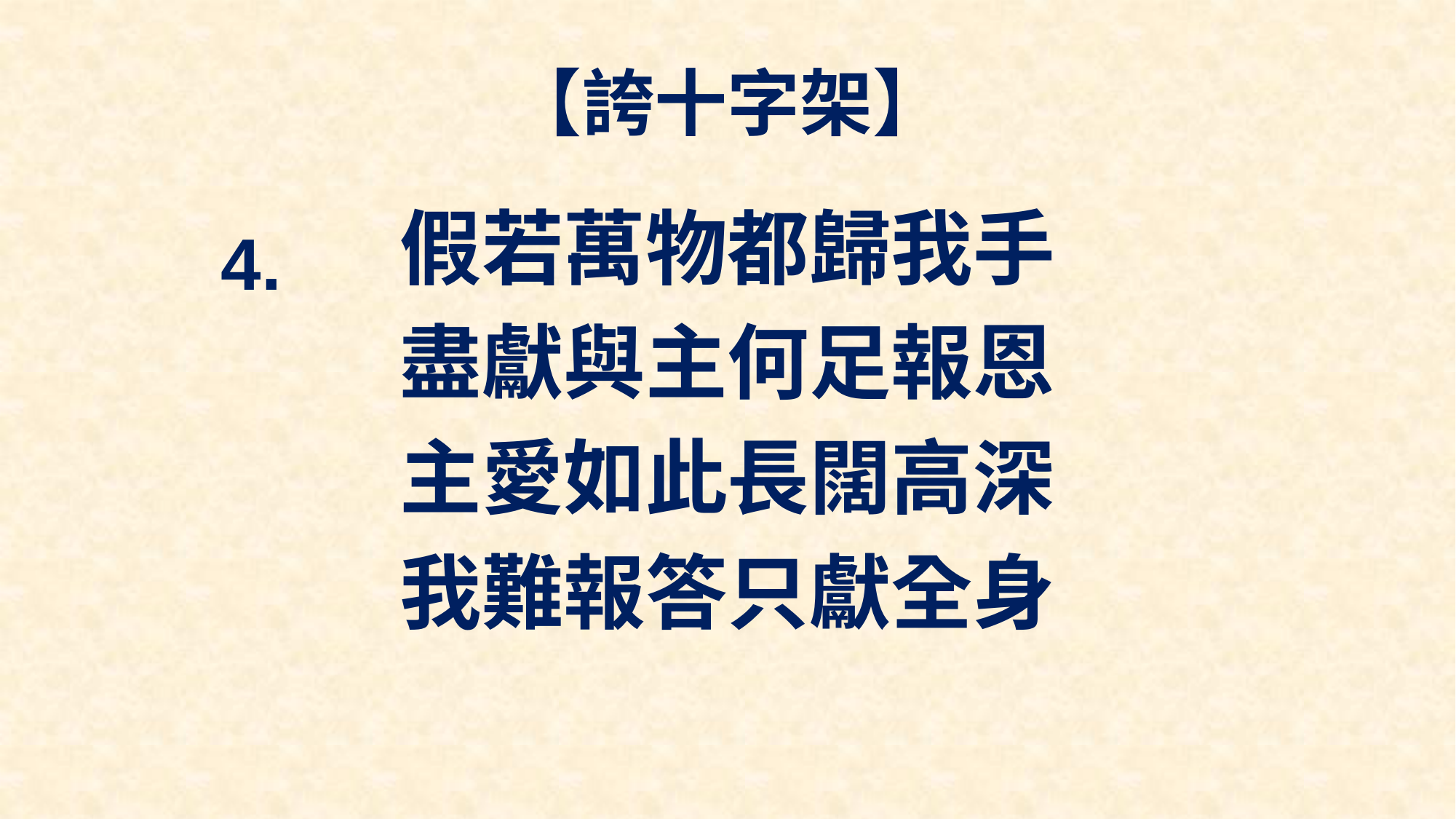

# 【誇十字架】
假若萬物都歸我手
盡獻與主何足報恩
主愛如此長闊高深
我難報答只獻全身
4.